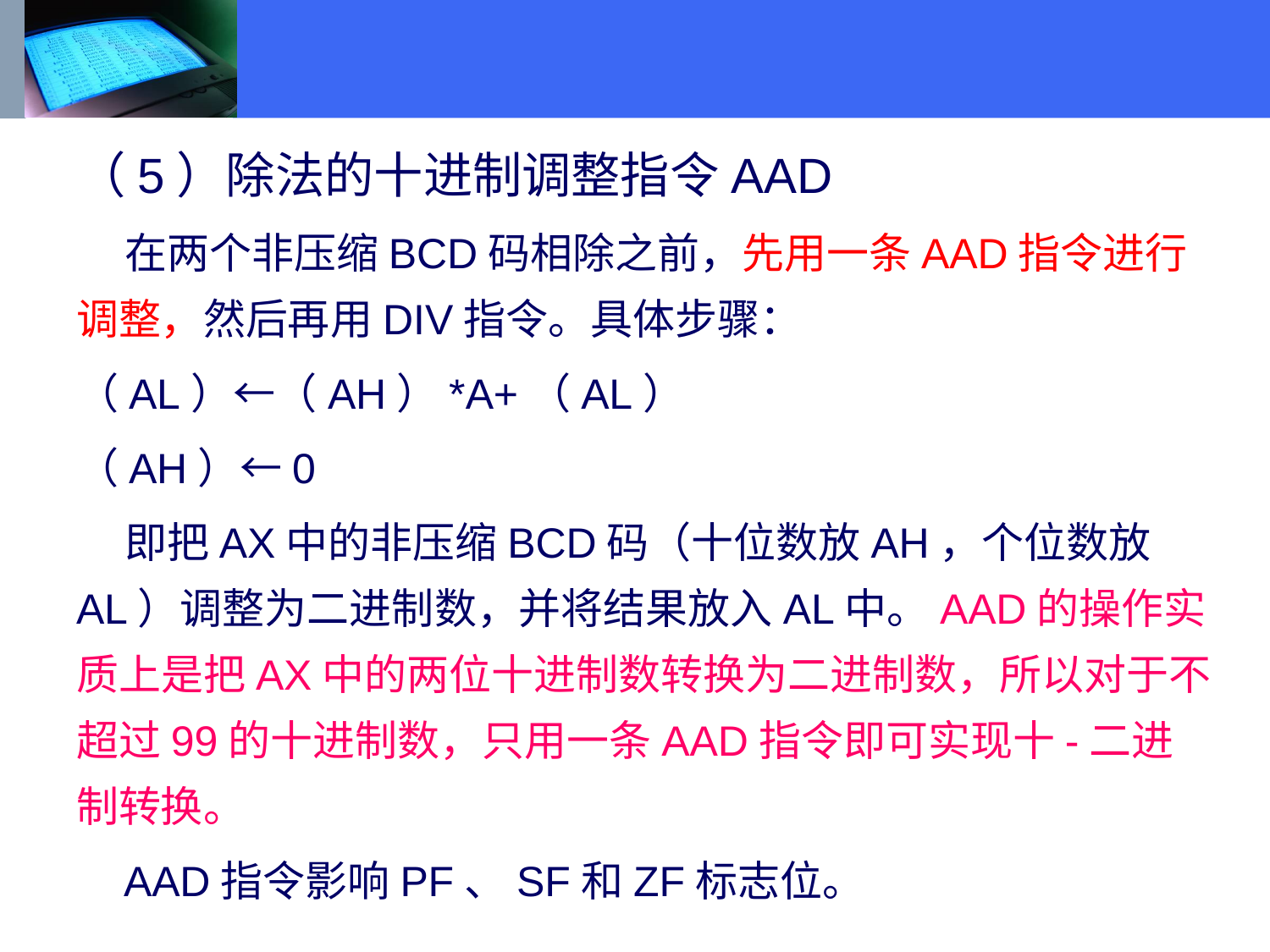

（5）除法的十进制调整指令AAD
    在两个非压缩BCD码相除之前，先用一条AAD指令进行调整，然后再用DIV指令。具体步骤：
（AL）←（AH）*A+（AL）
（AH）←0
    即把AX中的非压缩BCD码（十位数放AH，个位数放AL）调整为二进制数，并将结果放入AL中。AAD的操作实质上是把AX中的两位十进制数转换为二进制数，所以对于不超过99的十进制数，只用一条AAD指令即可实现十-二进制转换。
    AAD指令影响PF、SF和ZF标志位。